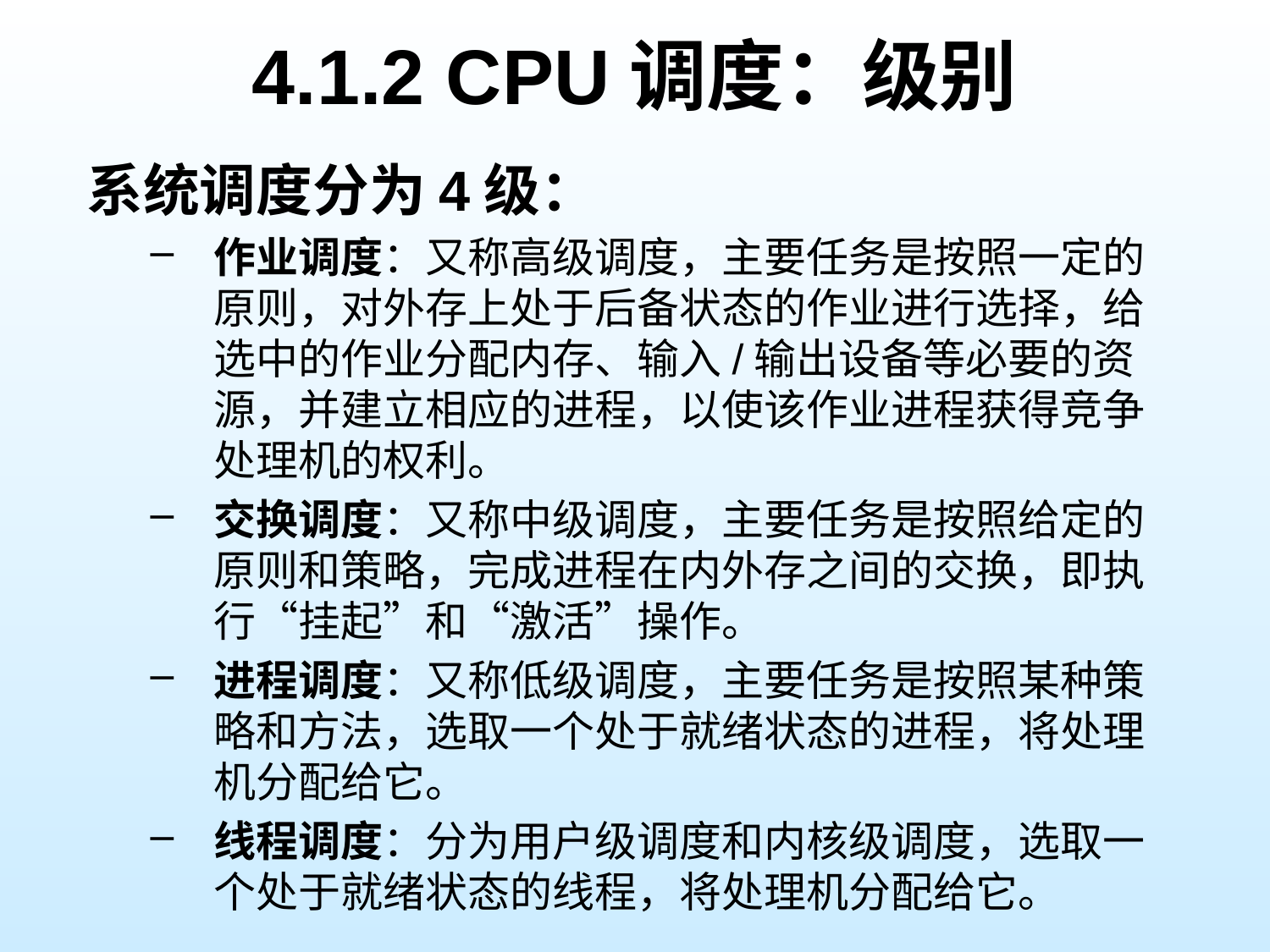

# 4.1.2 CPU调度：级别
系统调度分为4级：
作业调度：又称高级调度，主要任务是按照一定的原则，对外存上处于后备状态的作业进行选择，给选中的作业分配内存、输入/输出设备等必要的资源，并建立相应的进程，以使该作业进程获得竞争处理机的权利。
交换调度：又称中级调度，主要任务是按照给定的原则和策略，完成进程在内外存之间的交换，即执行“挂起”和“激活”操作。
进程调度：又称低级调度，主要任务是按照某种策略和方法，选取一个处于就绪状态的进程，将处理机分配给它。
线程调度：分为用户级调度和内核级调度，选取一个处于就绪状态的线程，将处理机分配给它。